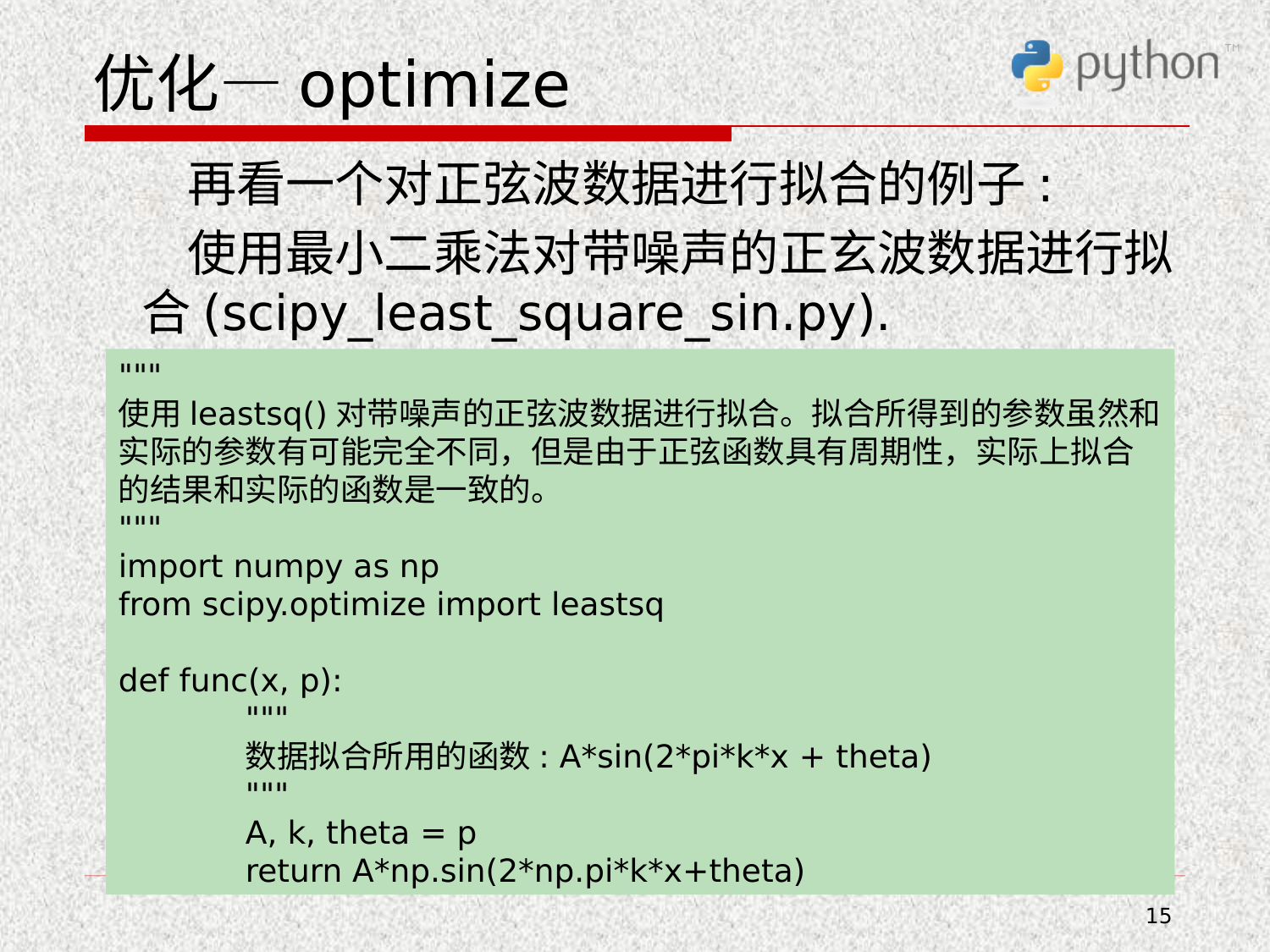

# 优化—optimize
         再看一个对正弦波数据进行拟合的例子:
         使用最小二乘法对带噪声的正玄波数据进行拟合(scipy_least_square_sin.py).

"""
使用leastsq()对带噪声的正弦波数据进行拟合。拟合所得到的参数虽然和实际的参数有可能完全不同，但是由于正弦函数具有周期性，实际上拟合的结果和实际的函数是一致的。
"""
import numpy as np
from scipy.optimize import leastsq
def func(x, p):
	"""
	数据拟合所用的函数: A*sin(2*pi*k*x + theta)
	"""
	A, k, theta = p
	return A*np.sin(2*np.pi*k*x+theta)
15